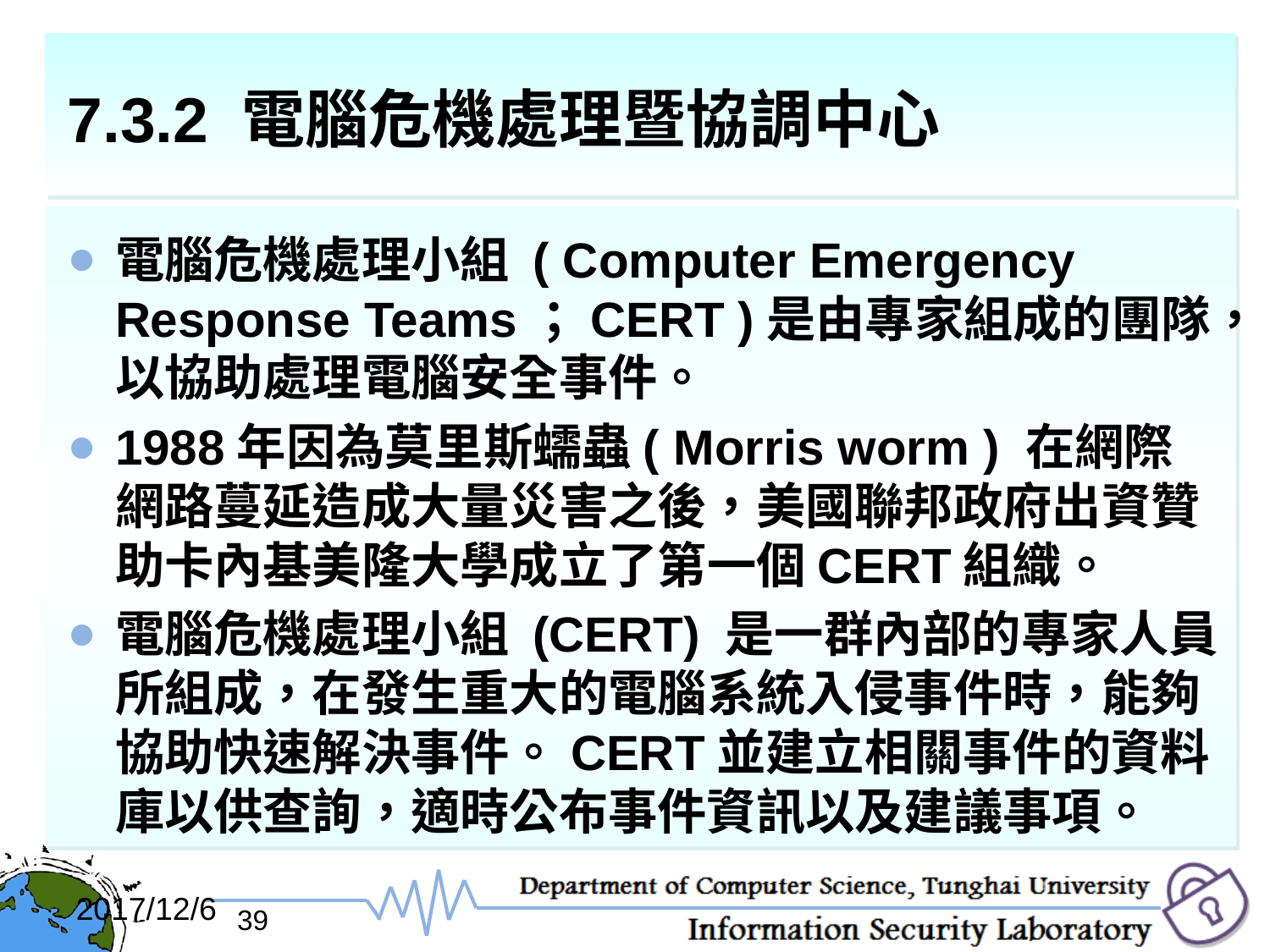

# 7.3.2 電腦危機處理暨協調中心
電腦危機處理小組 ( Computer Emergency Response Teams；CERT )是由專家組成的團隊，以協助處理電腦安全事件。
1988年因為莫里斯蠕蟲( Morris worm ) 在網際網路蔓延造成大量災害之後，美國聯邦政府出資贊助卡內基美隆大學成立了第一個CERT組織。
電腦危機處理小組 (CERT) 是一群內部的專家人員所組成，在發生重大的電腦系統入侵事件時，能夠協助快速解決事件。CERT並建立相關事件的資料庫以供查詢，適時公布事件資訊以及建議事項。
2017/12/6
39